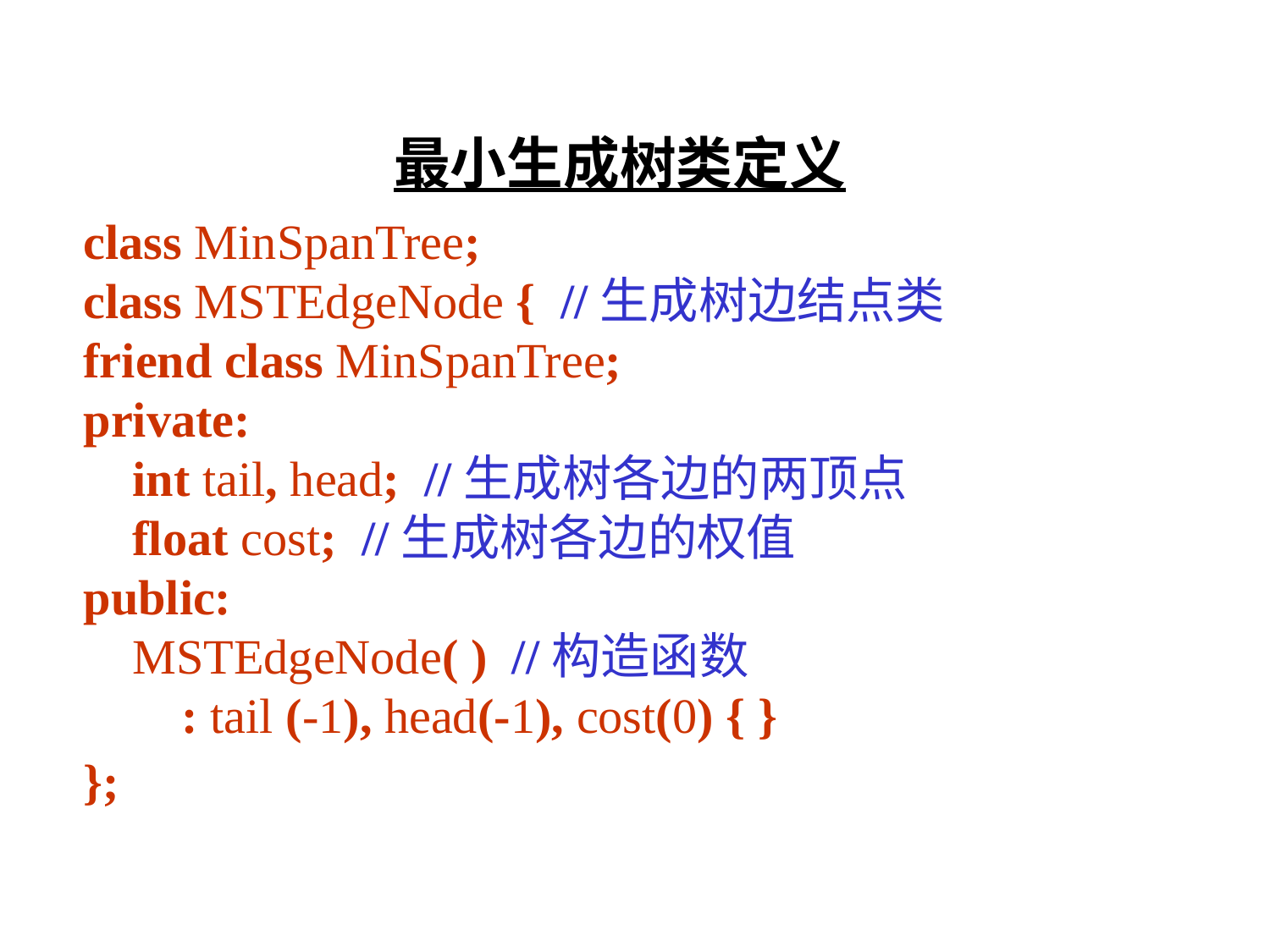

最小生成树类定义
class MinSpanTree;
class MSTEdgeNode {  //生成树边结点类
friend class MinSpanTree;
private:
    int tail, head;  //生成树各边的两顶点
    float cost;	  //生成树各边的权值
public:
    MSTEdgeNode( )  //构造函数
        : tail (-1), head(-1), cost(0) { }
};
114